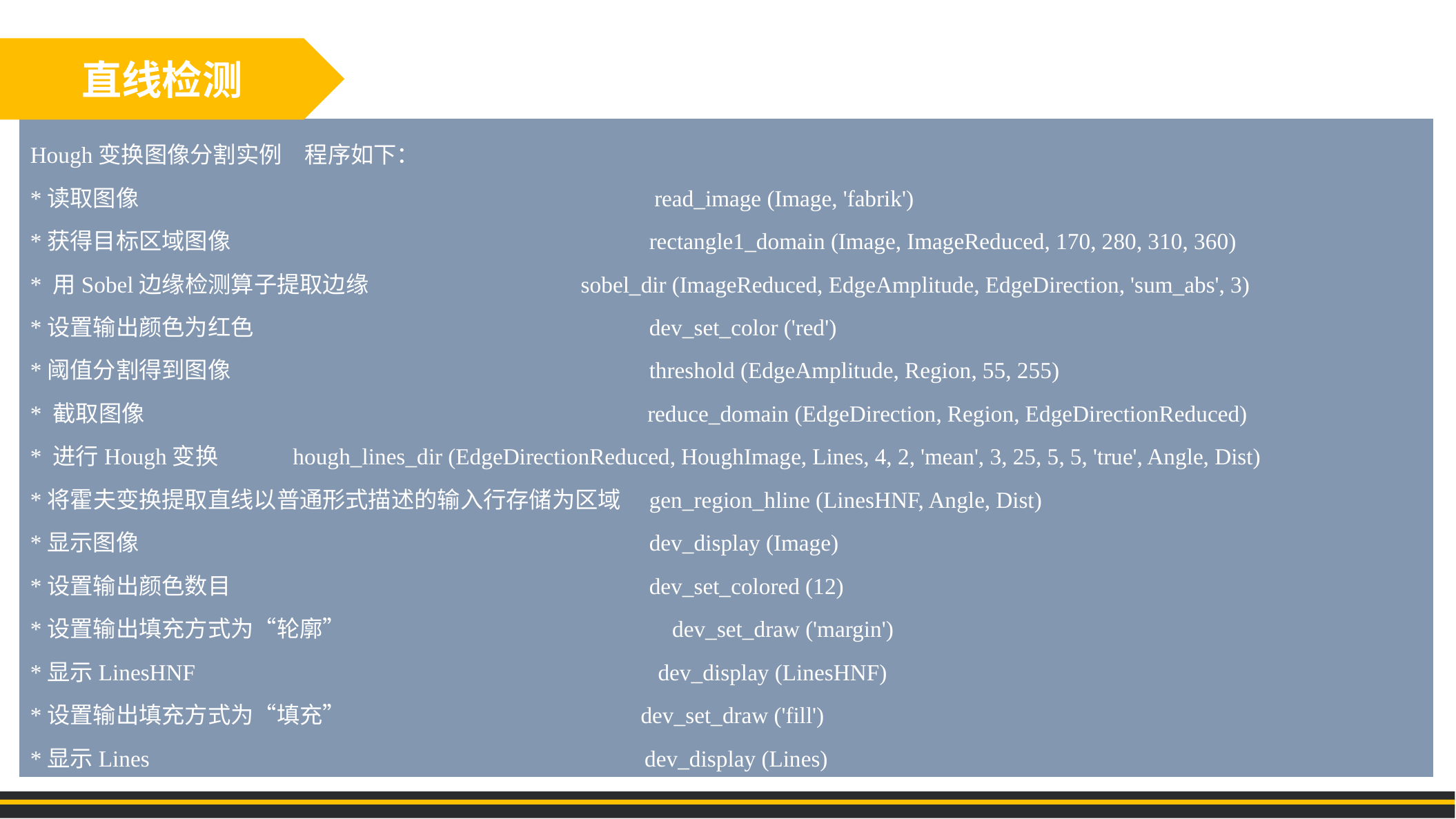

直线检测
Hough变换图像分割实例　程序如下：
*读取图像　　　　　　　　　　　　　　　　　　　　　　 read_image (Image, 'fabrik')
*获得目标区域图像　　　　　　　　　　　　　　　　　　rectangle1_domain (Image, ImageReduced, 170, 280, 310, 360)
* 用Sobel边缘检测算子提取边缘　　　　　　　　　sobel_dir (ImageReduced, EdgeAmplitude, EdgeDirection, 'sum_abs', 3)
*设置输出颜色为红色　　　　　　　　　　　　　　　　　dev_set_color ('red')
*阈值分割得到图像　　　　　　　　　　　　　　　　　　threshold (EdgeAmplitude, Region, 55, 255)
* 截取图像　　　　　　　　　　　　　　　　　　　　　   reduce_domain (EdgeDirection, Region, EdgeDirectionReduced)
* 进行Hough变换　　　hough_lines_dir (EdgeDirectionReduced, HoughImage, Lines, 4, 2, 'mean', 3, 25, 5, 5, 'true', Angle, Dist)
*将霍夫变换提取直线以普通形式描述的输入行存储为区域　gen_region_hline (LinesHNF, Angle, Dist)
*显示图像　　　　　　　　　　　　　　　　　　　　　　dev_display (Image)
*设置输出颜色数目　　　　　　　　　　　　　　　　　　dev_set_colored (12)
*设置输出填充方式为“轮廓”　　　　　　　　　　　　　　dev_set_draw ('margin')
*显示LinesHNF　　　　　　　　　　　　　　　　　　　   dev_display (LinesHNF)
*设置输出填充方式为“填充”                                                        dev_set_draw ('fill')
*显示Lines                                                                                       dev_display (Lines)